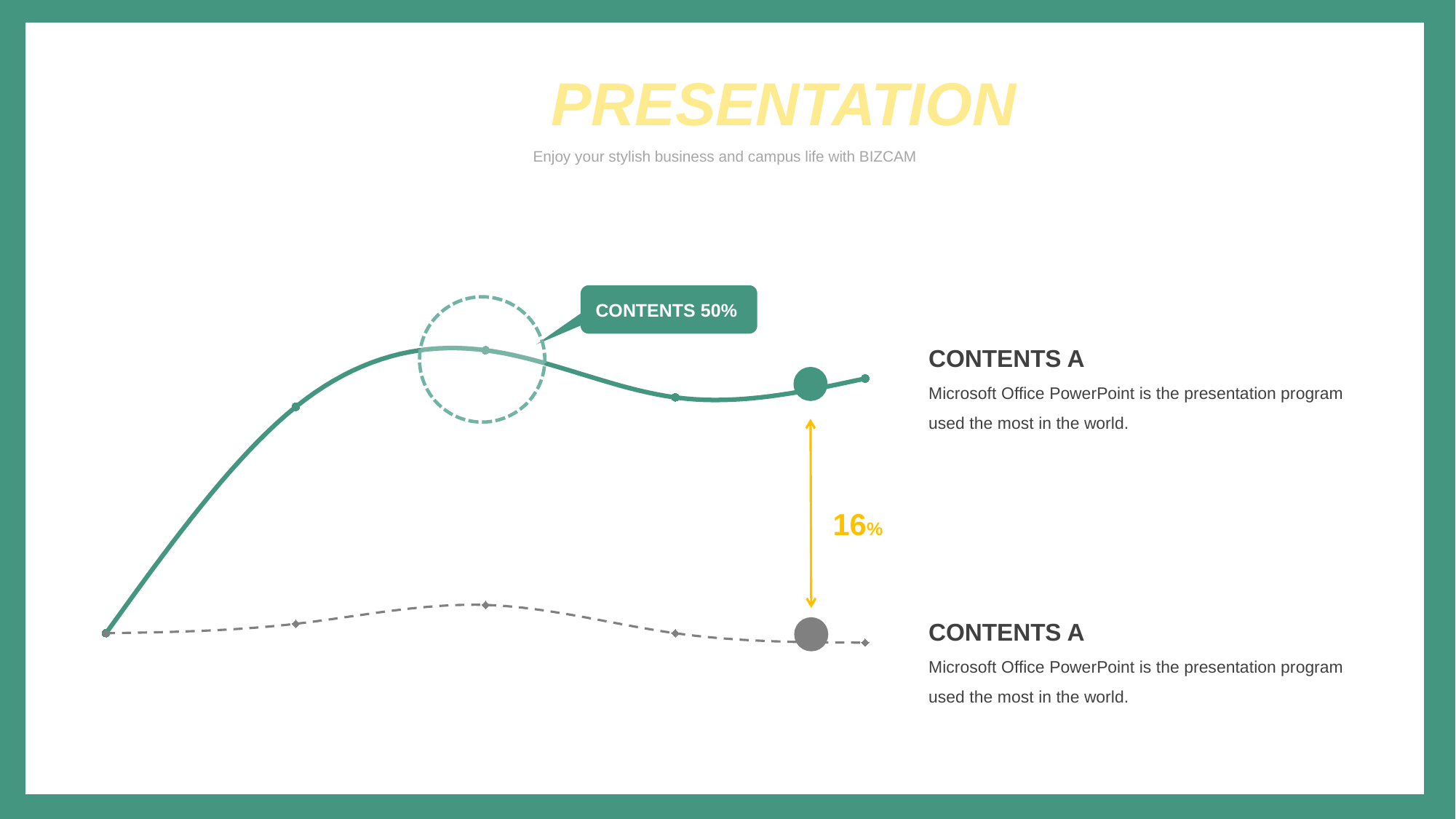

PPT PRESENTATION
Enjoy your stylish business and campus life with BIZCAM
CONTENTS 50%

### Chart

| Category | 수량 | 수량2 |
|---|---|---|
CONTENTS A
Microsoft Office PowerPoint is the presentation program used the most in the world.

16%
CONTENTS A
Microsoft Office PowerPoint is the presentation program used the most in the world.